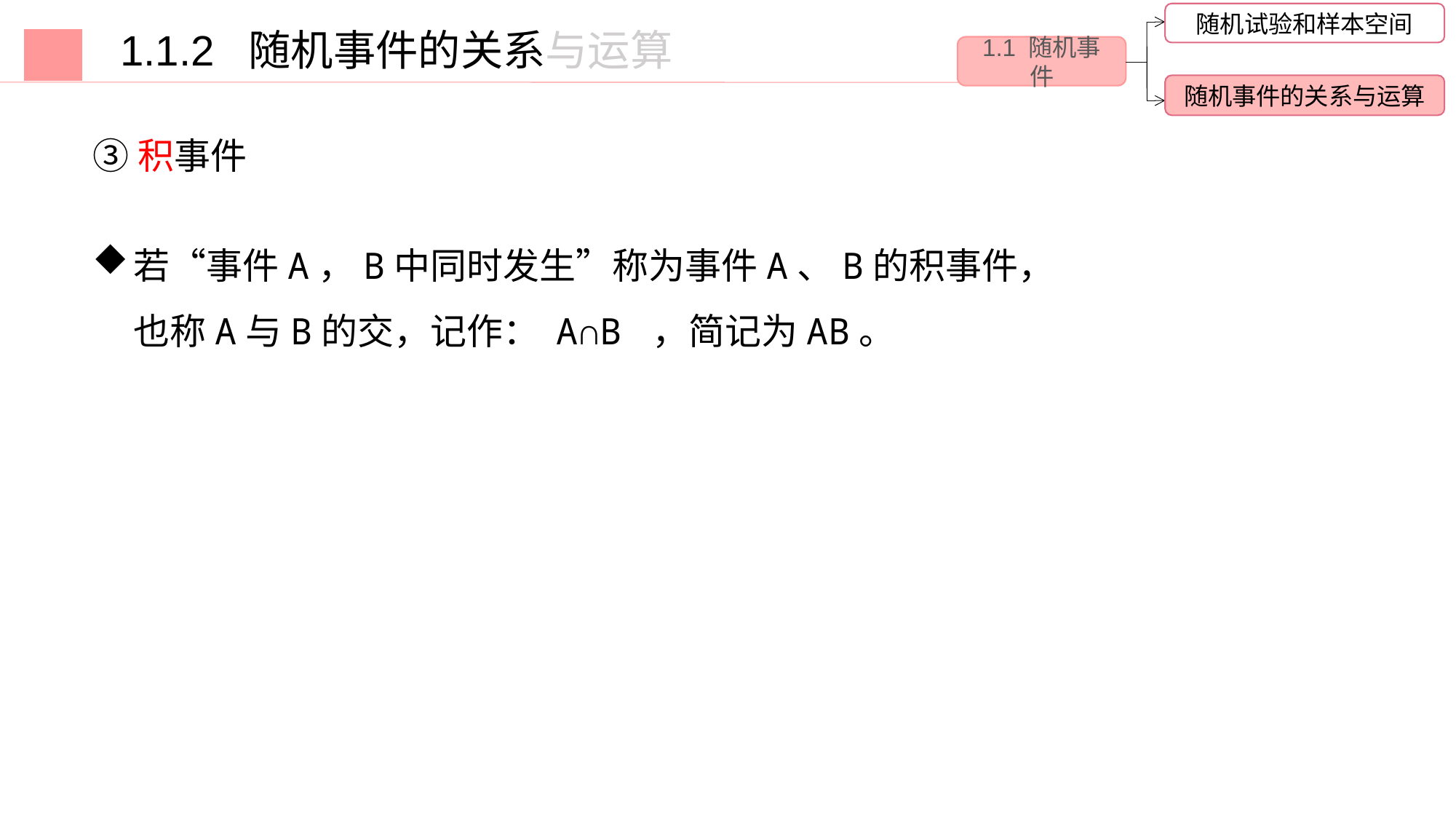

随机试验和样本空间

1.1 随机事件
随机事件的关系与运算
1.1.2  随机事件的关系与运算

③积事件
若“事件A，B中同时发生”称为事件A、B的积事件，也称A与B的交，记作： A∩B ，简记为AB。